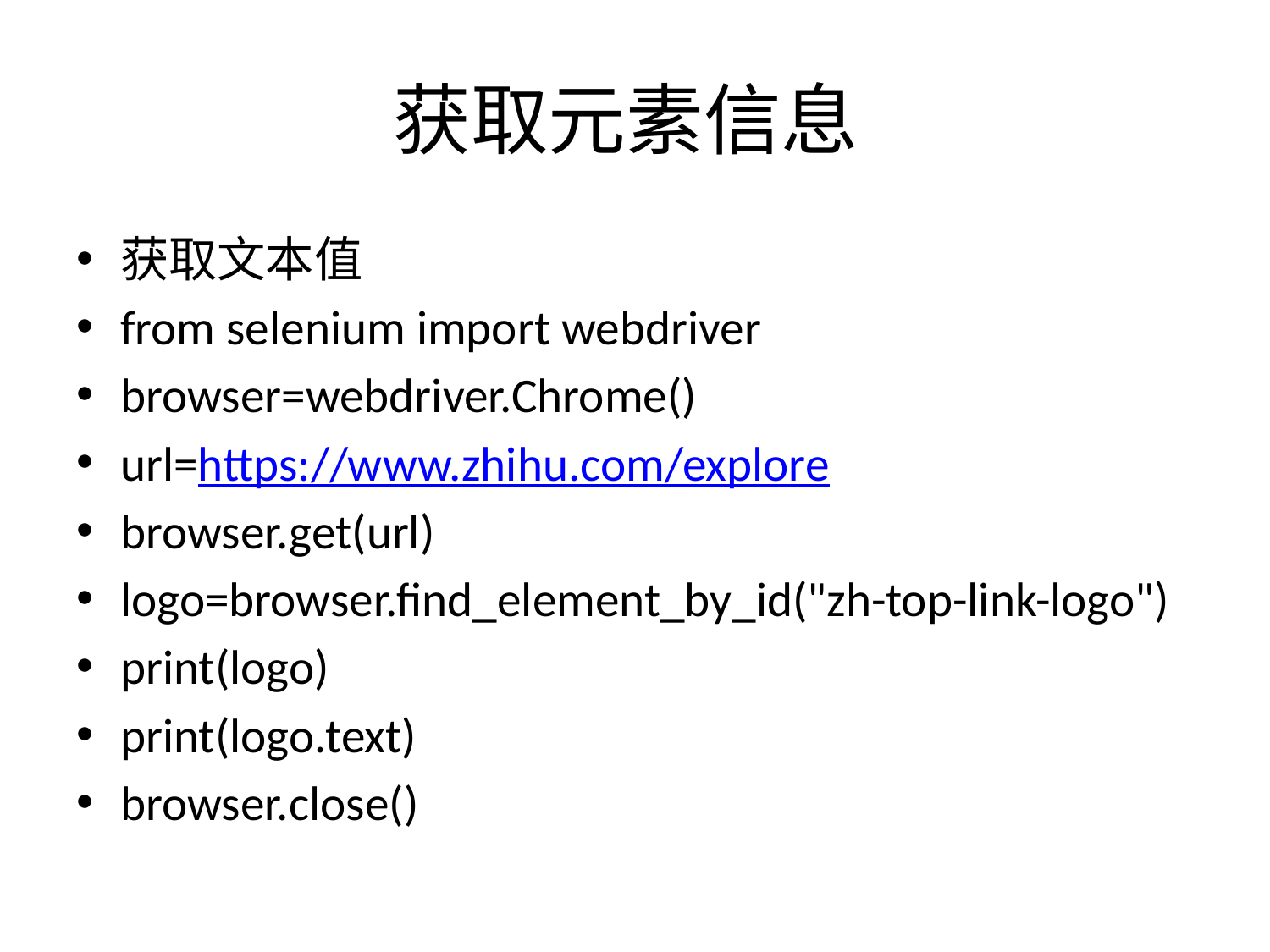

# 获取元素信息
获取文本值
from selenium import webdriver
browser=webdriver.Chrome()
url=https://www.zhihu.com/explore
browser.get(url)
logo=browser.find_element_by_id("zh-top-link-logo")
print(logo)
print(logo.text)
browser.close()